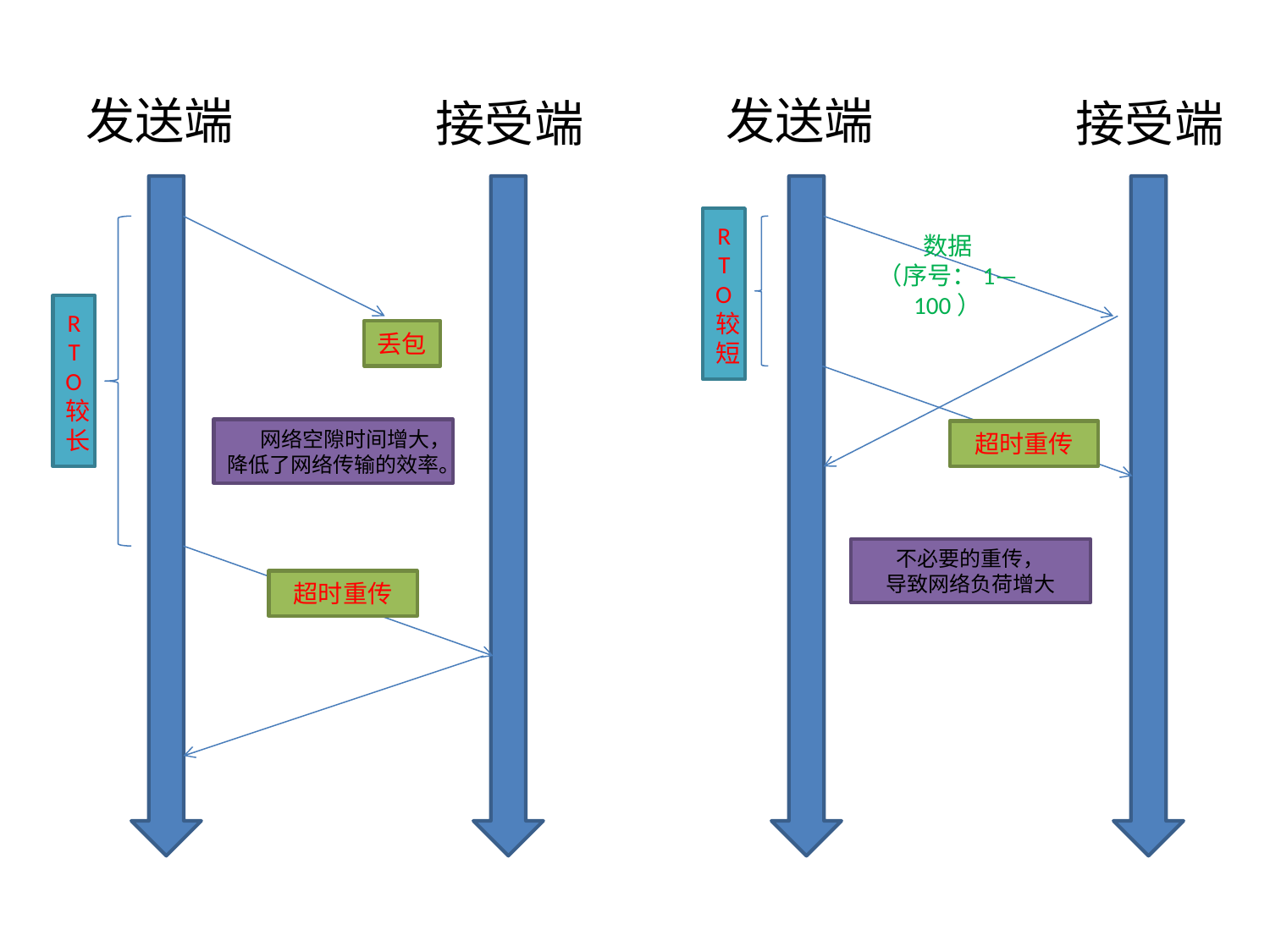

发送端
发送端
接受端
接受端

RTO较短

数据
（序号：1—100）
RTO较长
丢包
    网络空隙时间增大，降低了网络传输的效率。
超时重传
不必要的重传，
导致网络负荷增大
超时重传